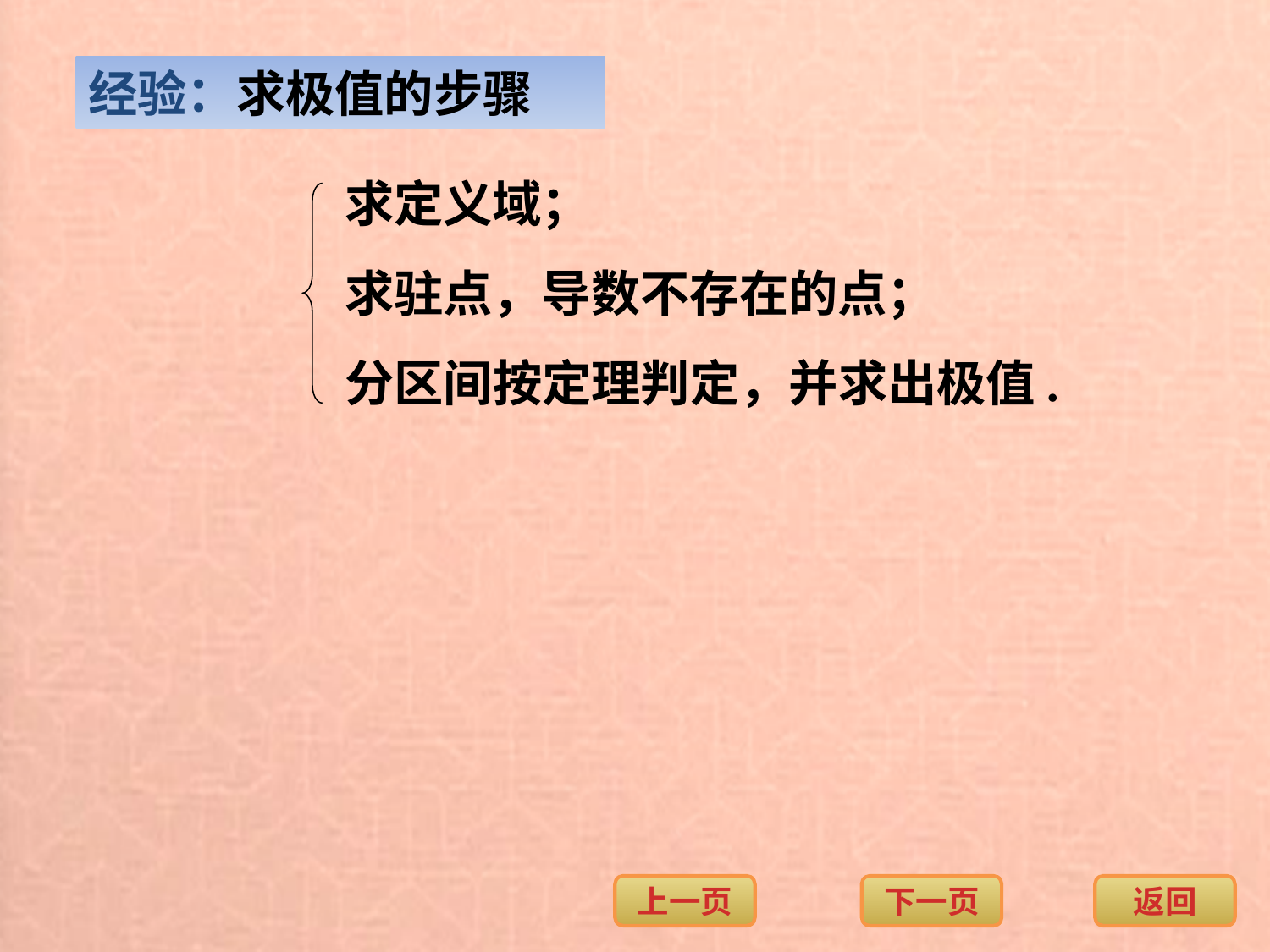

经验：求极值的步骤
求定义域；

求驻点，导数不存在的点；
分区间按定理判定，并求出极值.